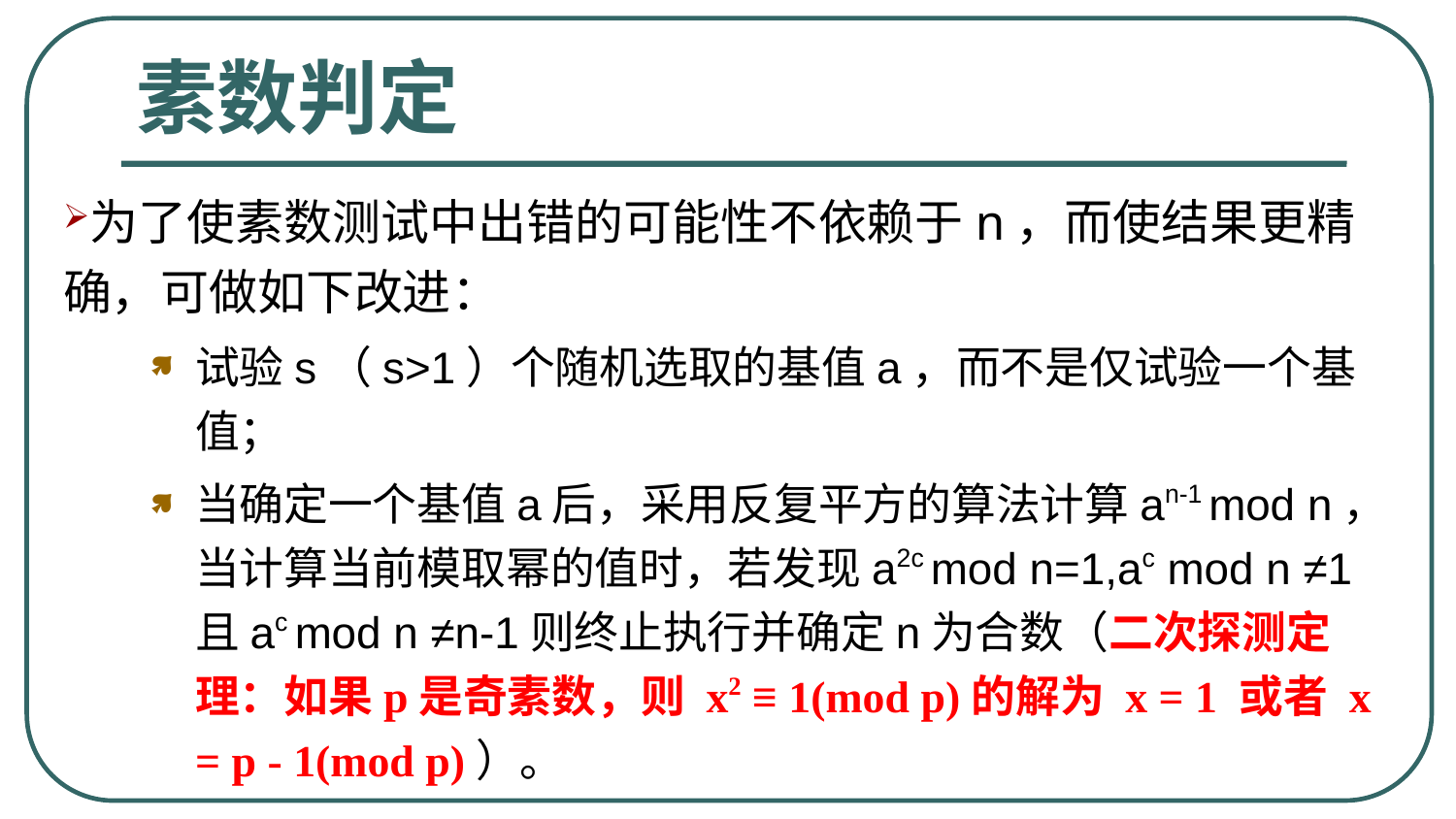

# 素数判定
为了使素数测试中出错的可能性不依赖于n，而使结果更精确，可做如下改进：
试验s（s>1）个随机选取的基值a，而不是仅试验一个基值；
当确定一个基值a后，采用反复平方的算法计算an-1 mod n，当计算当前模取幂的值时，若发现a2c mod n=1,ac mod n ≠1且ac mod n ≠n-1则终止执行并确定n为合数（二次探测定理：如果p是奇素数，则 x2 ≡ 1(mod p)的解为 x = 1 或者 x = p - 1(mod p)）。